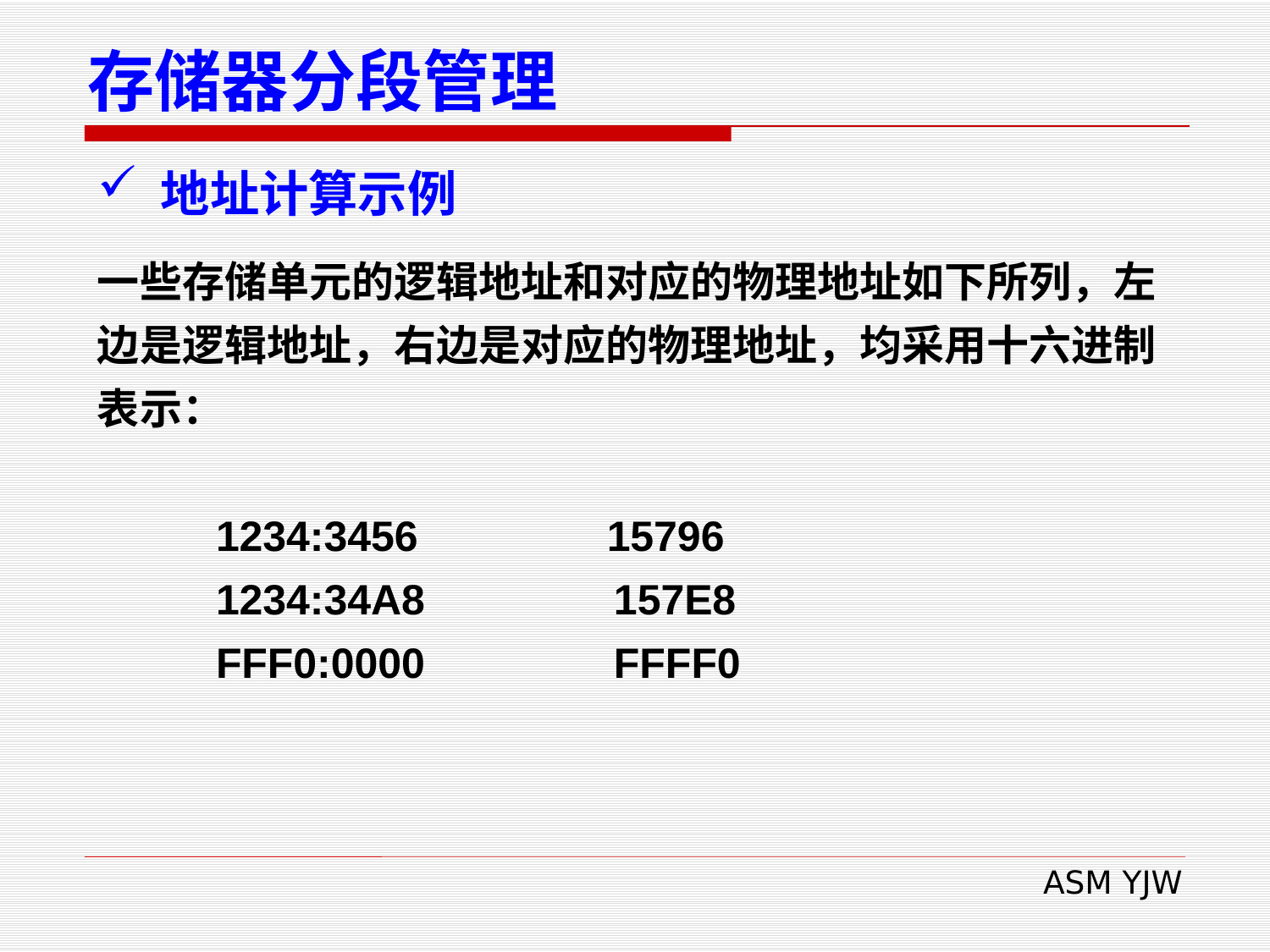

# 存储器分段管理
地址计算示例
一些存储单元的逻辑地址和对应的物理地址如下所列，左边是逻辑地址，右边是对应的物理地址，均采用十六进制表示：

          1234:3456                15796
          1234:34A8                157E8
          FFF0:0000                FFFF0